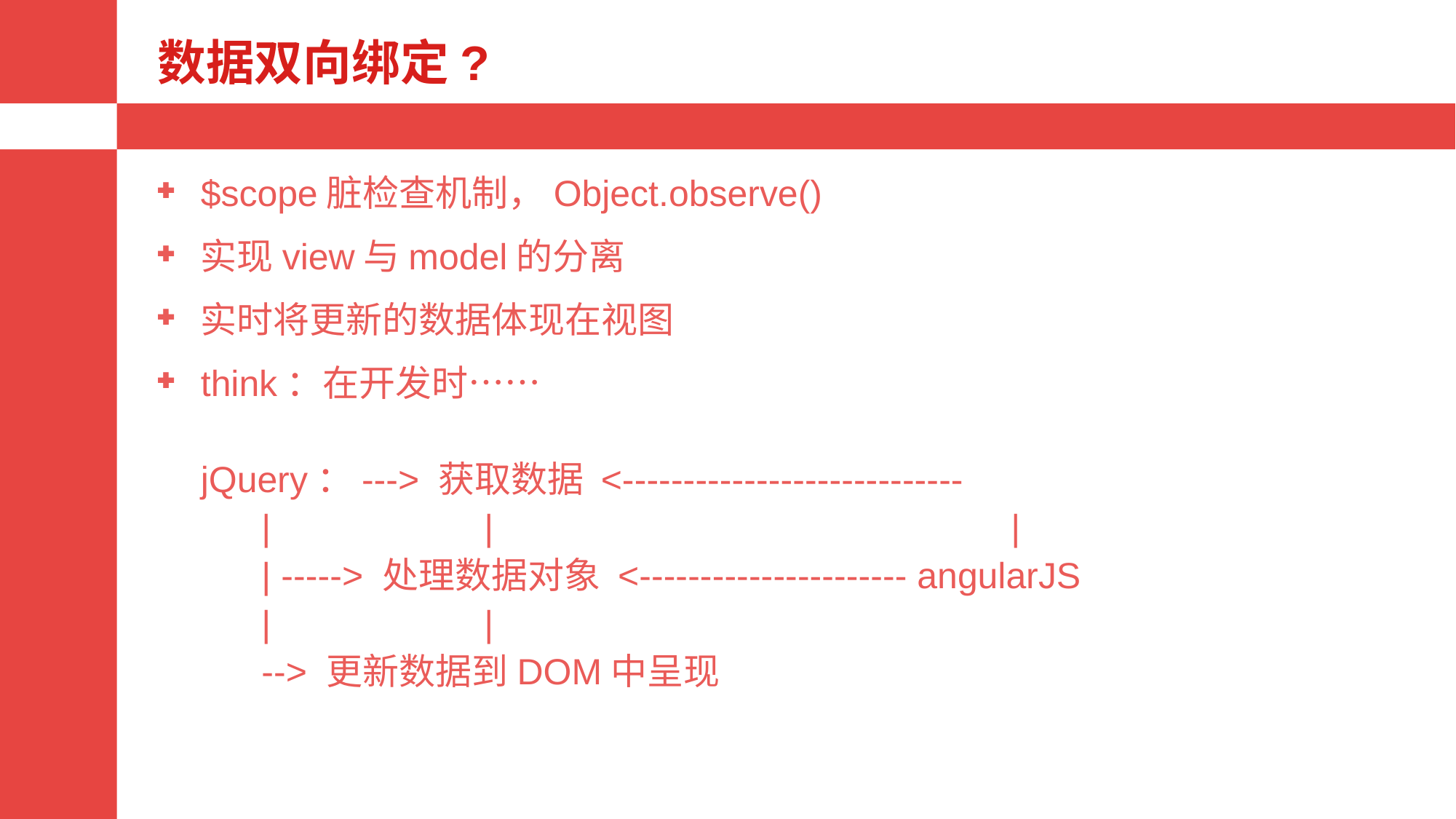

# 数据双向绑定?
$scope脏检查机制，Object.observe()
实现view与model的分离
实时将更新的数据体现在视图
think：在开发时……
jQuery：---> 获取数据 <----------------------------
      |                     |                                                   |
      | -----> 处理数据对象 <---------------------- angularJS
      |                     |
      --> 更新数据到DOM中呈现